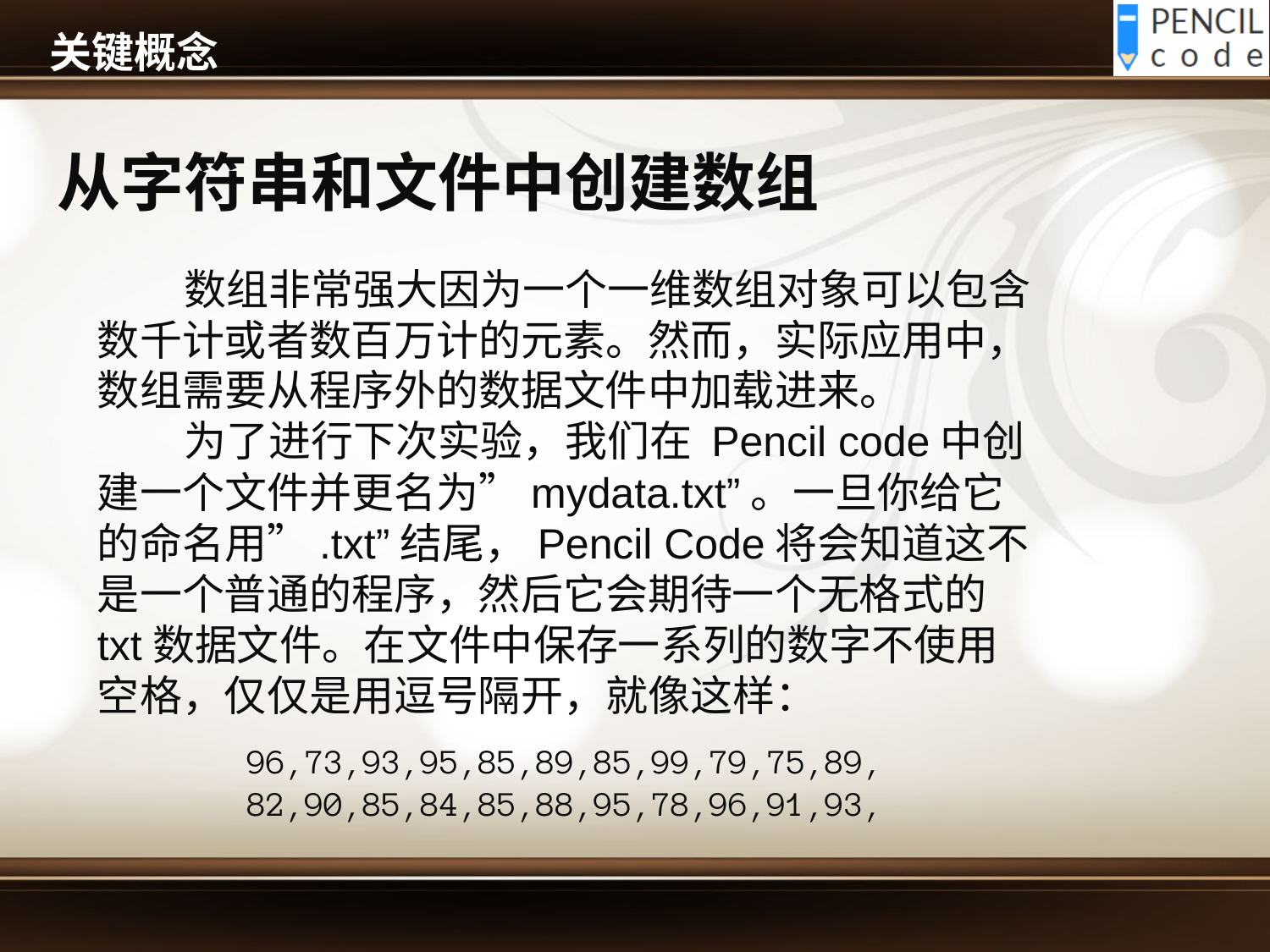

# 关键概念
从字符串和文件中创建数组
        数组非常强大因为一个一维数组对象可以包含数千计或者数百万计的元素。然而，实际应用中，数组需要从程序外的数据文件中加载进来。
        为了进行下次实验，我们在 Pencil code中创建一个文件并更名为”mydata.txt”。一旦你给它的命名用”.txt”结尾，Pencil Code将会知道这不是一个普通的程序，然后它会期待一个无格式的 txt数据文件。在文件中保存一系列的数字不使用空格，仅仅是用逗号隔开，就像这样：
96,73,93,95,85,89,85,99,79,75,89,
82,90,85,84,85,88,95,78,96,91,93,